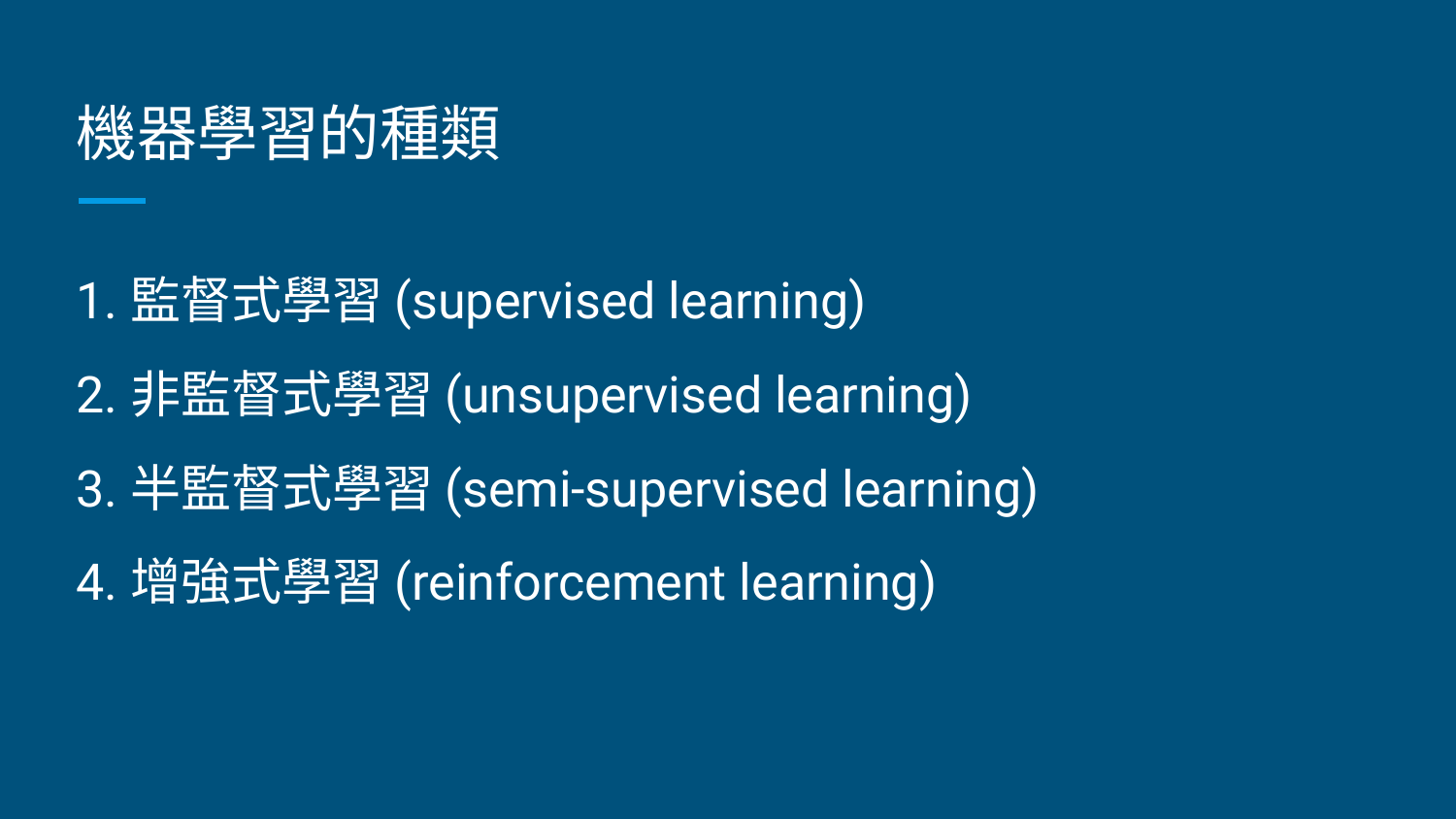

# 機器學習的種類
1.監督式學習(supervised learning)
2.非監督式學習(unsupervised learning)
3.半監督式學習(semi-supervised learning)
4.增強式學習(reinforcement learning)